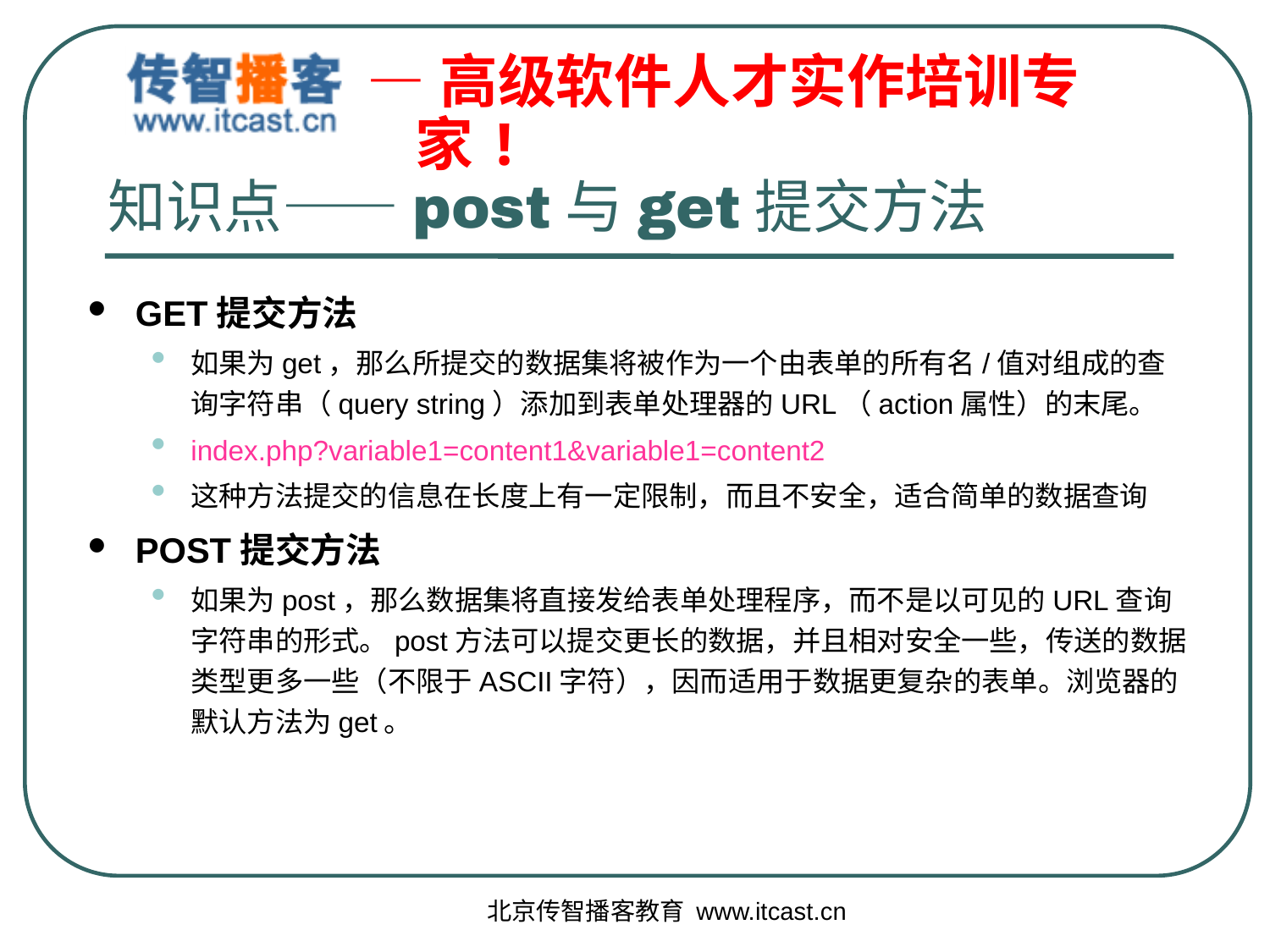

# 知识点——post与get提交方法
GET提交方法
如果为get，那么所提交的数据集将被作为一个由表单的所有名/值对组成的查询字符串（query string）添加到表单处理器的URL（action属性）的末尾。
index.php?variable1=content1&variable1=content2
这种方法提交的信息在长度上有一定限制，而且不安全，适合简单的数据查询
POST提交方法
如果为post，那么数据集将直接发给表单处理程序，而不是以可见的URL查询字符串的形式。post方法可以提交更长的数据，并且相对安全一些，传送的数据类型更多一些（不限于ASCII字符），因而适用于数据更复杂的表单。浏览器的默认方法为get。